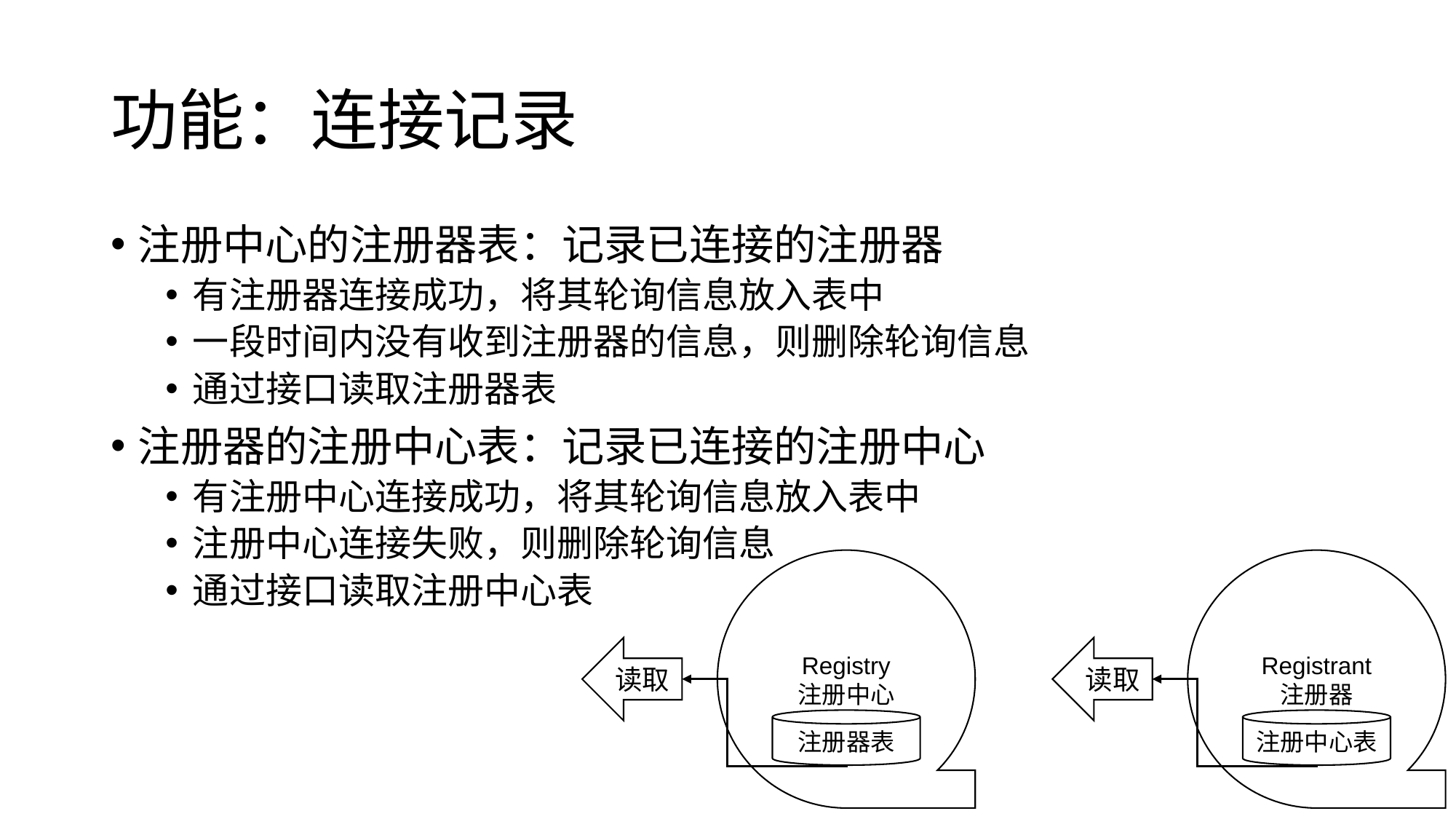

# 功能：连接记录
注册中心的注册器表：记录已连接的注册器
有注册器连接成功，将其轮询信息放入表中
一段时间内没有收到注册器的信息，则删除轮询信息
通过接口读取注册器表
注册器的注册中心表：记录已连接的注册中心
有注册中心连接成功，将其轮询信息放入表中
注册中心连接失败，则删除轮询信息
通过接口读取注册中心表
Registry
注册中心
Registrant
注册器
读取
读取
注册器表
注册中心表